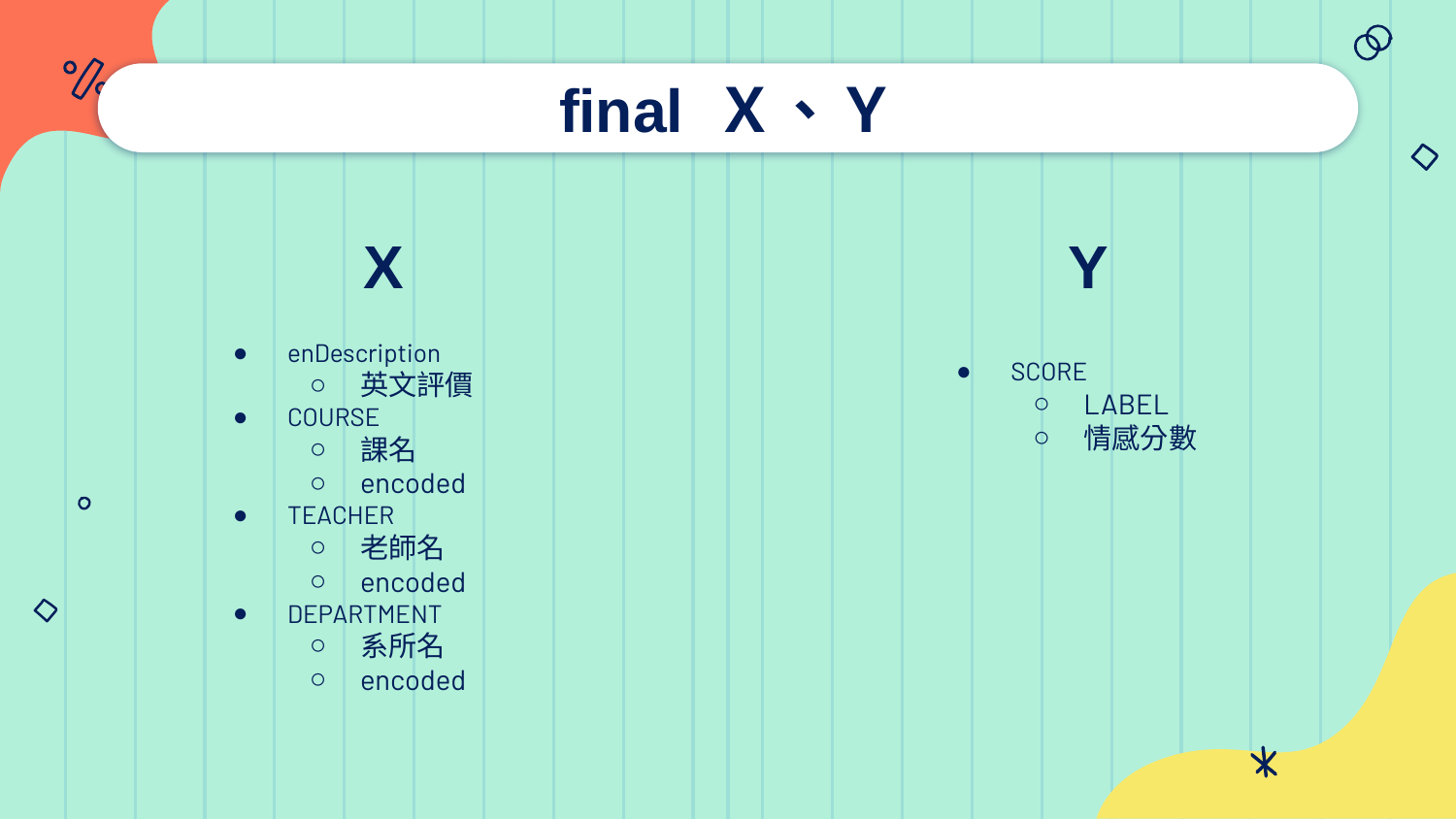

# final Ｘ、Ｙ
X
Y
enDescription
英文評價
COURSE
課名
encoded
TEACHER
老師名
encoded
DEPARTMENT
系所名
encoded
SCORE
LABEL
情感分數